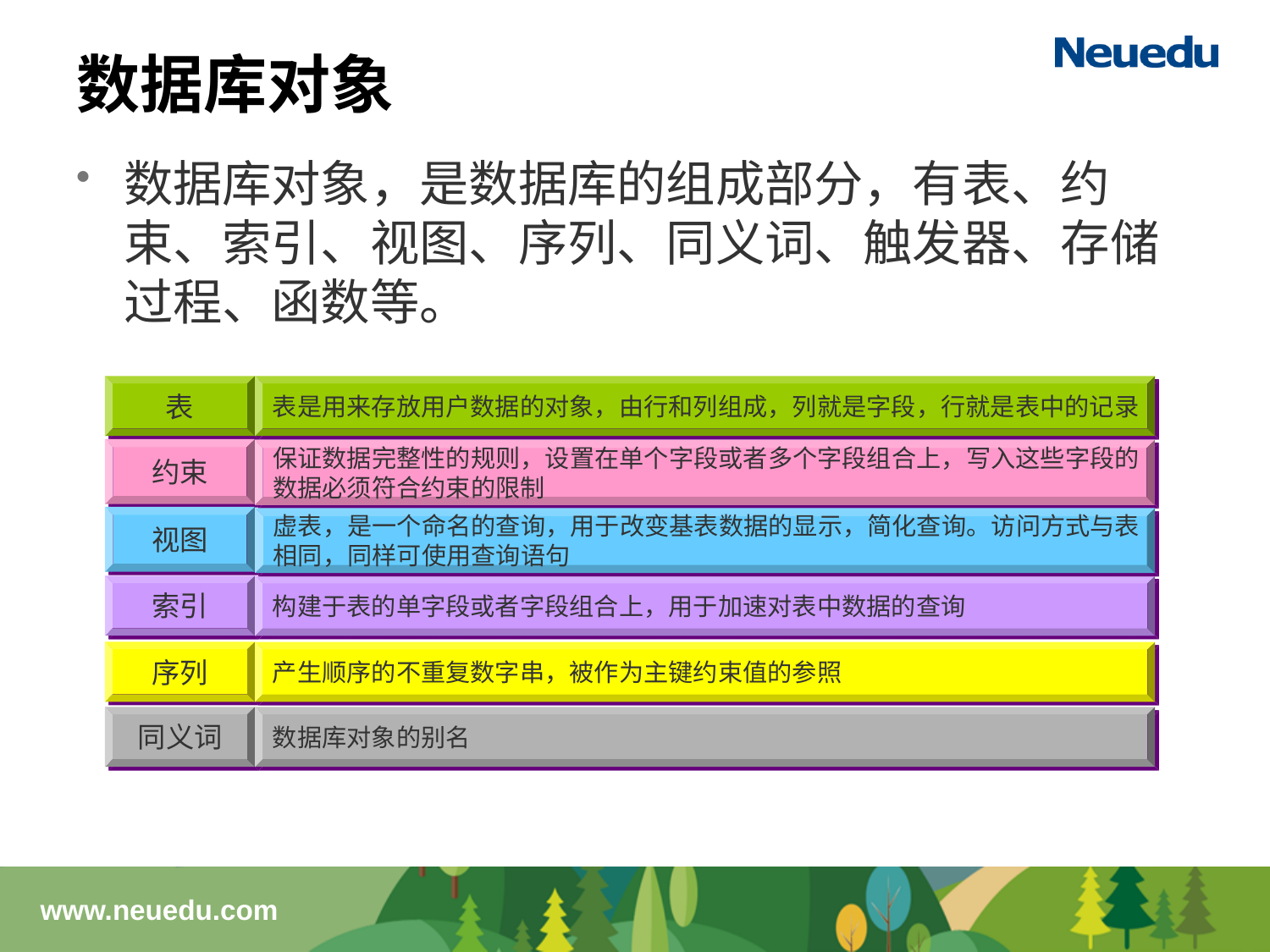

# 数据库对象
数据库对象，是数据库的组成部分，有表、约束、索引、视图、序列、同义词、触发器、存储过程、函数等。
表
表是用来存放用户数据的对象，由行和列组成，列就是字段，行就是表中的记录
约束
保证数据完整性的规则，设置在单个字段或者多个字段组合上，写入这些字段的数据必须符合约束的限制
视图
虚表，是一个命名的查询，用于改变基表数据的显示，简化查询。访问方式与表相同，同样可使用查询语句
索引
构建于表的单字段或者字段组合上，用于加速对表中数据的查询
序列
产生顺序的不重复数字串，被作为主键约束值的参照
同义词
数据库对象的别名